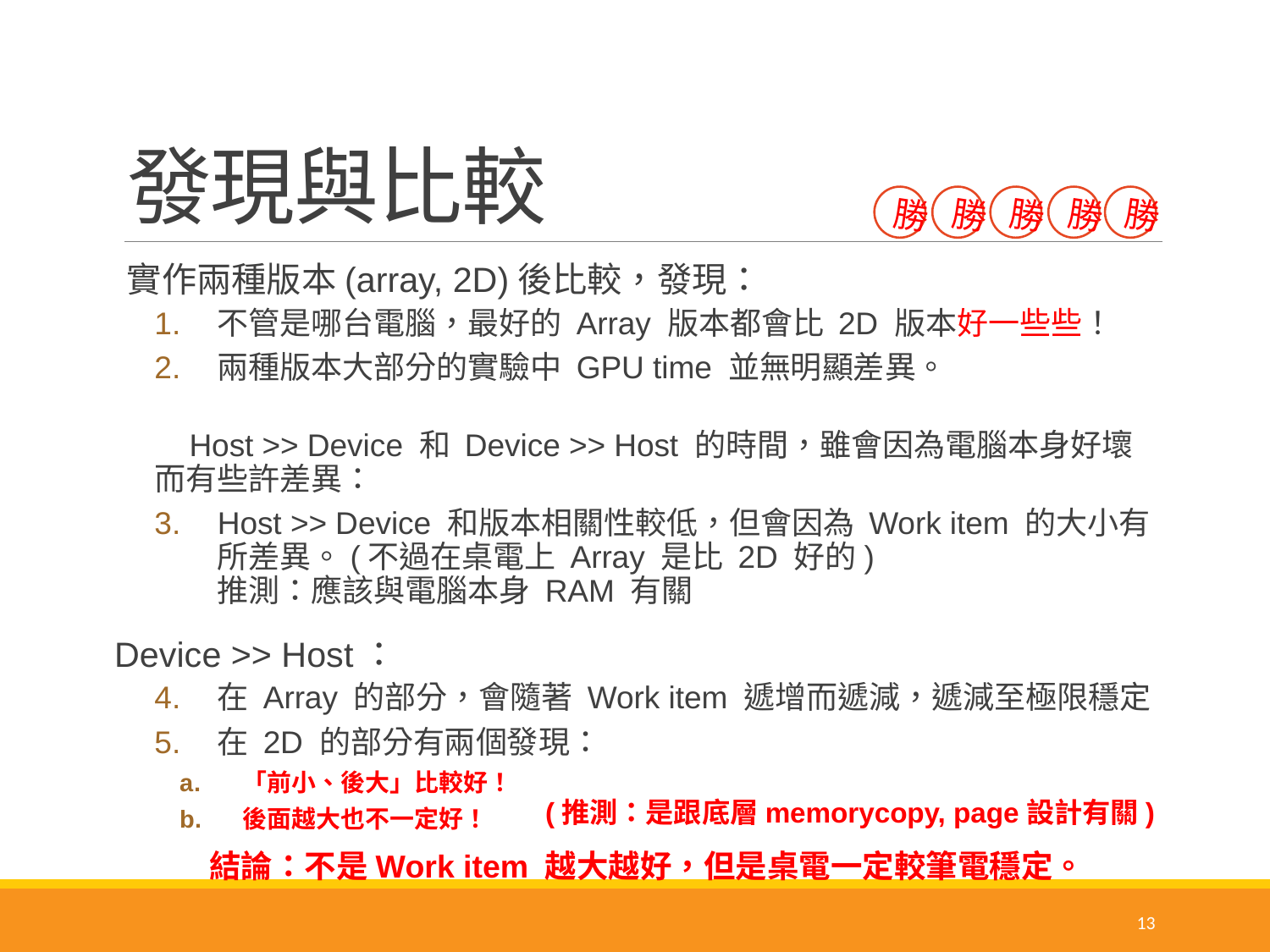

# 發現與比較
勝
勝
勝
勝
勝
實作兩種版本(array, 2D)後比較，發現：
不管是哪台電腦，最好的 Array 版本都會比 2D 版本好一些些！
兩種版本大部分的實驗中 GPU time 並無明顯差異。
    Host >> Device 和 Device >> Host 的時間，雖會因為電腦本身好壞而有些許差異：
Host >> Device 和版本相關性較低，但會因為 Work item 的大小有所差異。(不過在桌電上 Array 是比 2D 好的)
推測：應該與電腦本身 RAM 有關
Device >> Host：
在 Array 的部分，會隨著 Work item 遞增而遞減，遞減至極限穩定
在 2D 的部分有兩個發現：
「前小、後大」比較好！
後面越大也不一定好！

(推測：是跟底層memorycopy, page設計有關)
結論：不是Work item 越大越好，但是桌電一定較筆電穩定。
13